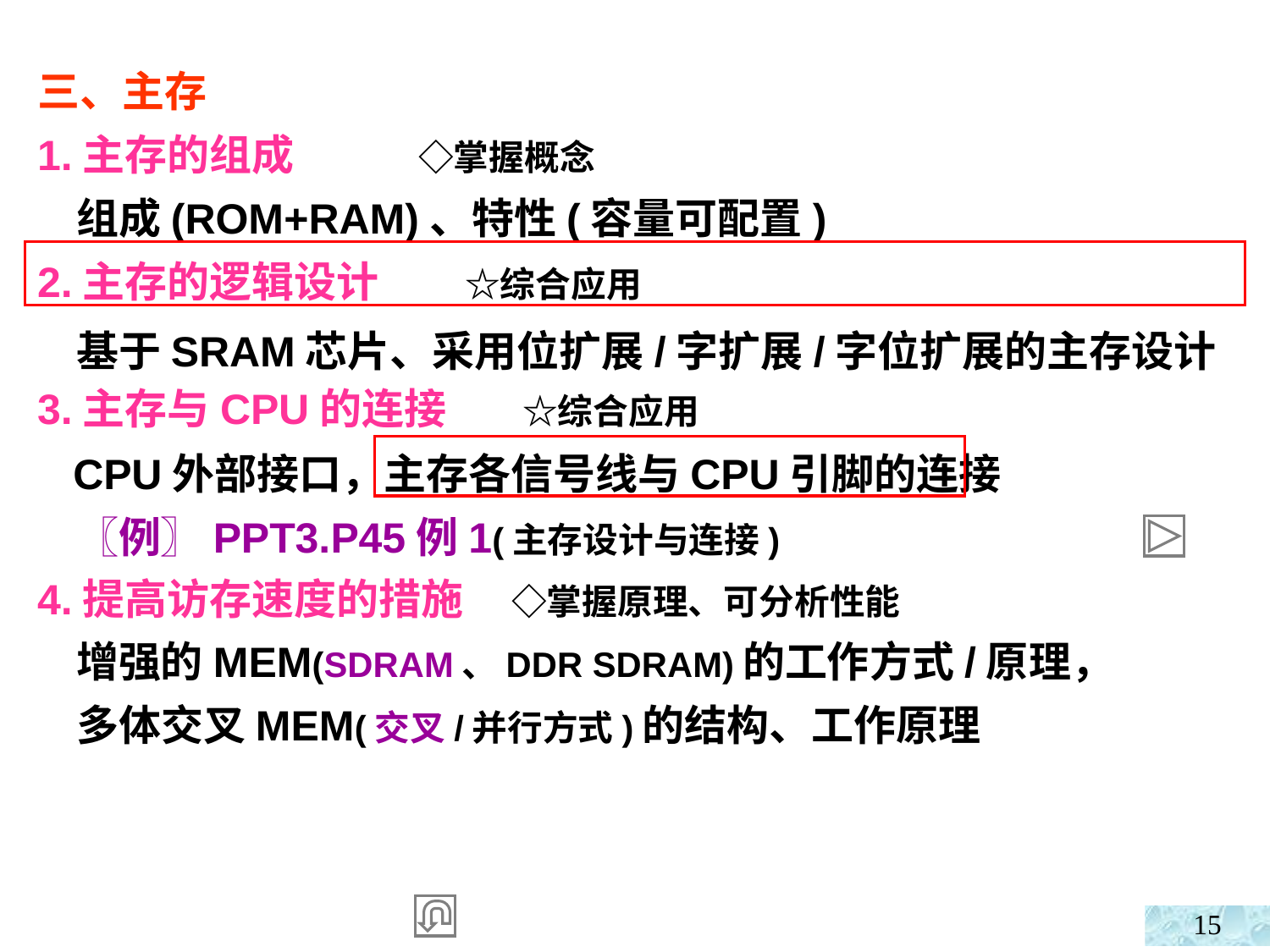

三、主存
1.主存的组成             ◇掌握概念
   组成(ROM+RAM)、特性(容量可配置)
2.主存的逻辑设计         ☆综合应用

3.主存与CPU的连接        ☆综合应用

4.提高访存速度的措施     ◇掌握原理、可分析性能

   基于SRAM芯片、采用位扩展/字扩展/字位扩展的主存设计
   CPU外部接口，主存各信号线与CPU引脚的连接
   〖例〗PPT3.P45例1(主存设计与连接)

   增强的MEM(SDRAM、DDR SDRAM)的工作方式/原理，
   多体交叉MEM(交叉/并行方式)的结构、工作原理

15